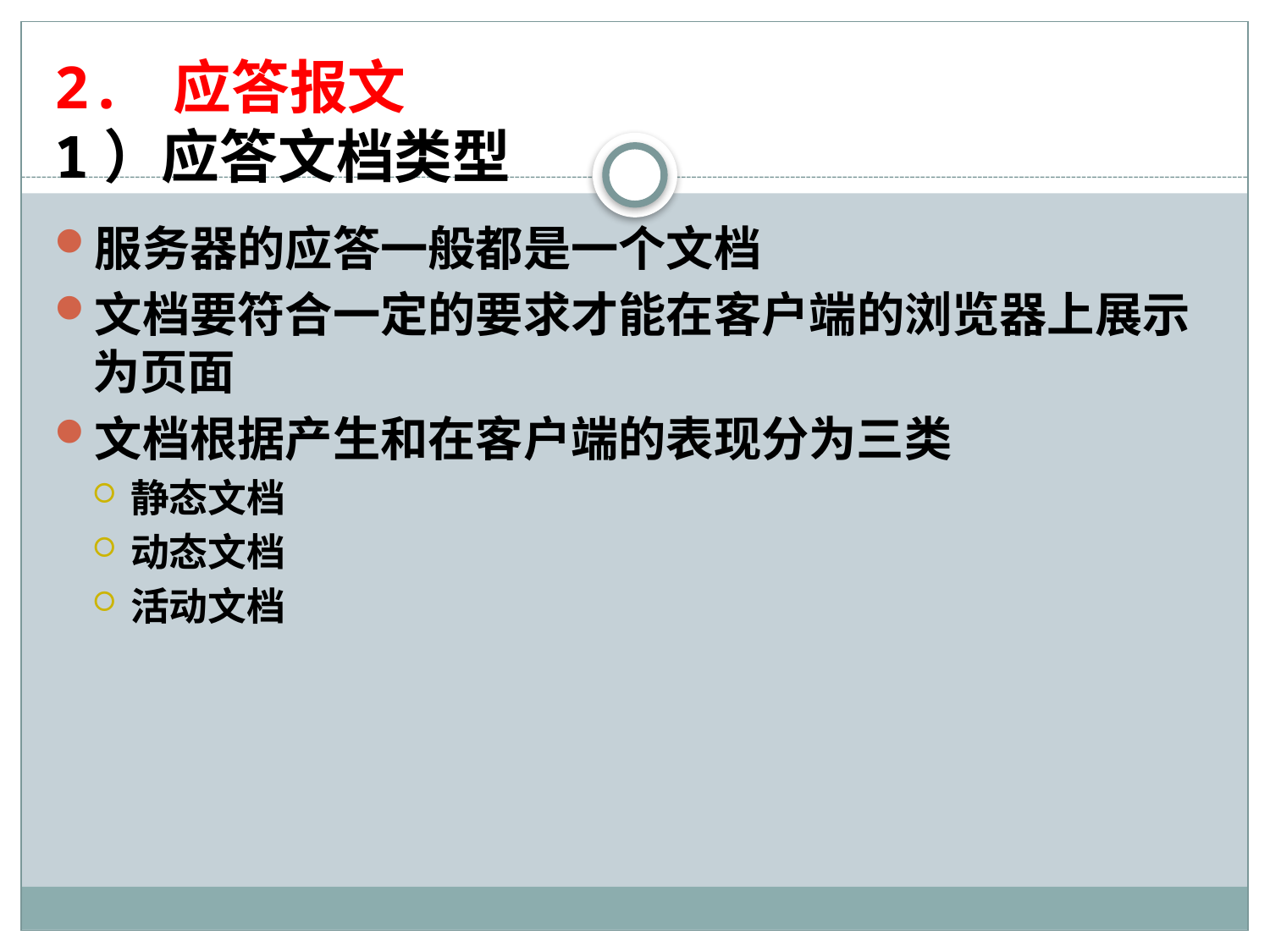

# 2. 应答报文 1）应答文档类型
服务器的应答一般都是一个文档
文档要符合一定的要求才能在客户端的浏览器上展示为页面
文档根据产生和在客户端的表现分为三类
静态文档
动态文档
活动文档